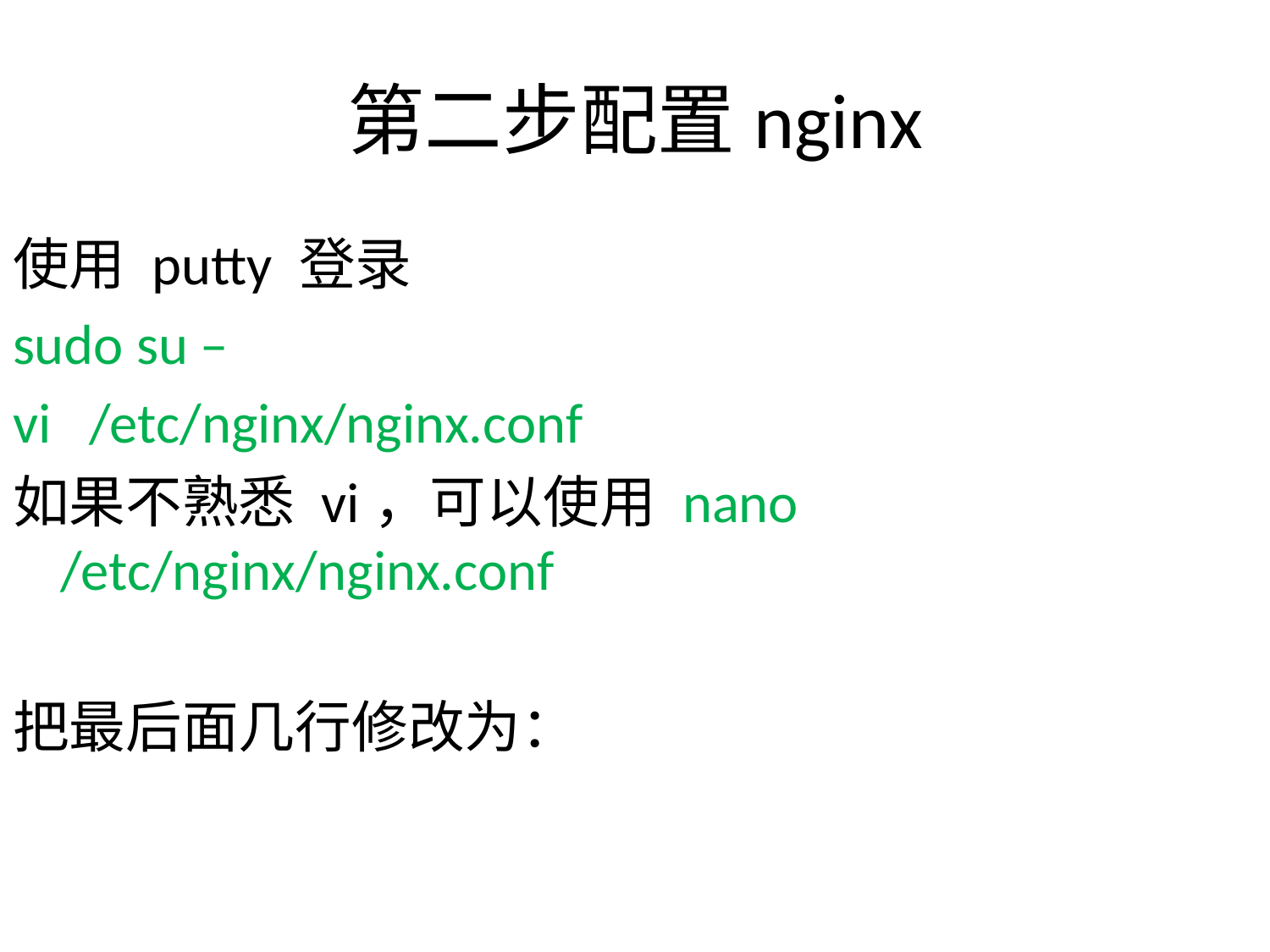

# 第二步配置nginx
使用 putty 登录
sudo su –
vi   /etc/nginx/nginx.conf
如果不熟悉 vi，可以使用 nano   /etc/nginx/nginx.conf

把最后面几行修改为：